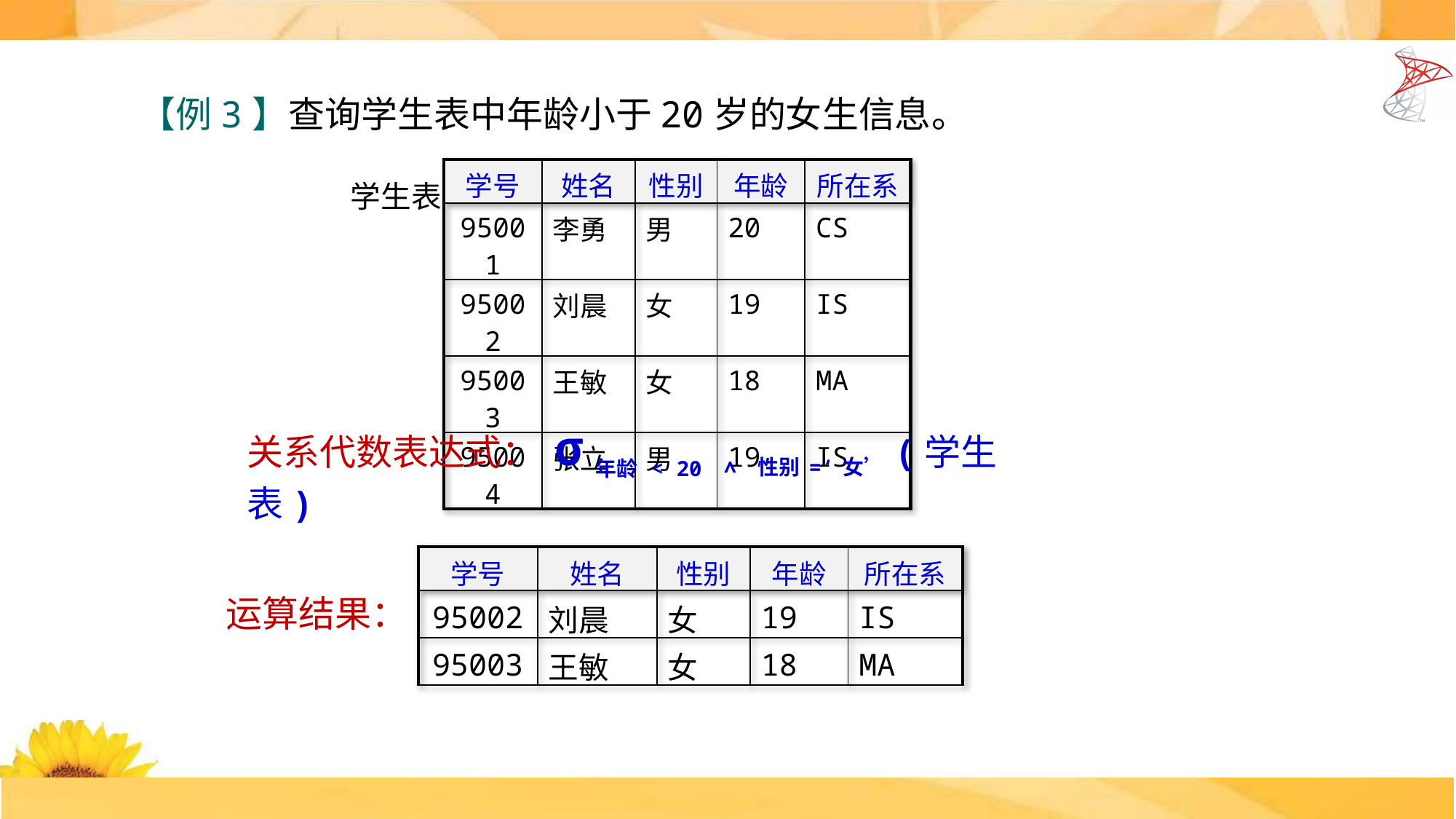

【例3】查询学生表中年龄小于20岁的女生信息。
 学生表
| 学号 | 姓名 | 性别 | 年龄 | 所在系 |
| --- | --- | --- | --- | --- |
| 95001 | 李勇 | 男 | 20 | CS |
| 95002 | 刘晨 | 女 | 19 | IS |
| 95003 | 王敏 | 女 | 18 | MA |
| 95004 | 张立 | 男 | 19 | IS |
关系代数表达式： σ年龄 < 20 ∧ 性别=‘女’(学生表)
| 学号 | 姓名 | 性别 | 年龄 | 所在系 |
| --- | --- | --- | --- | --- |
| 95002 | 刘晨 | 女 | 19 | IS |
| 95003 | 王敏 | 女 | 18 | MA |
运算结果：